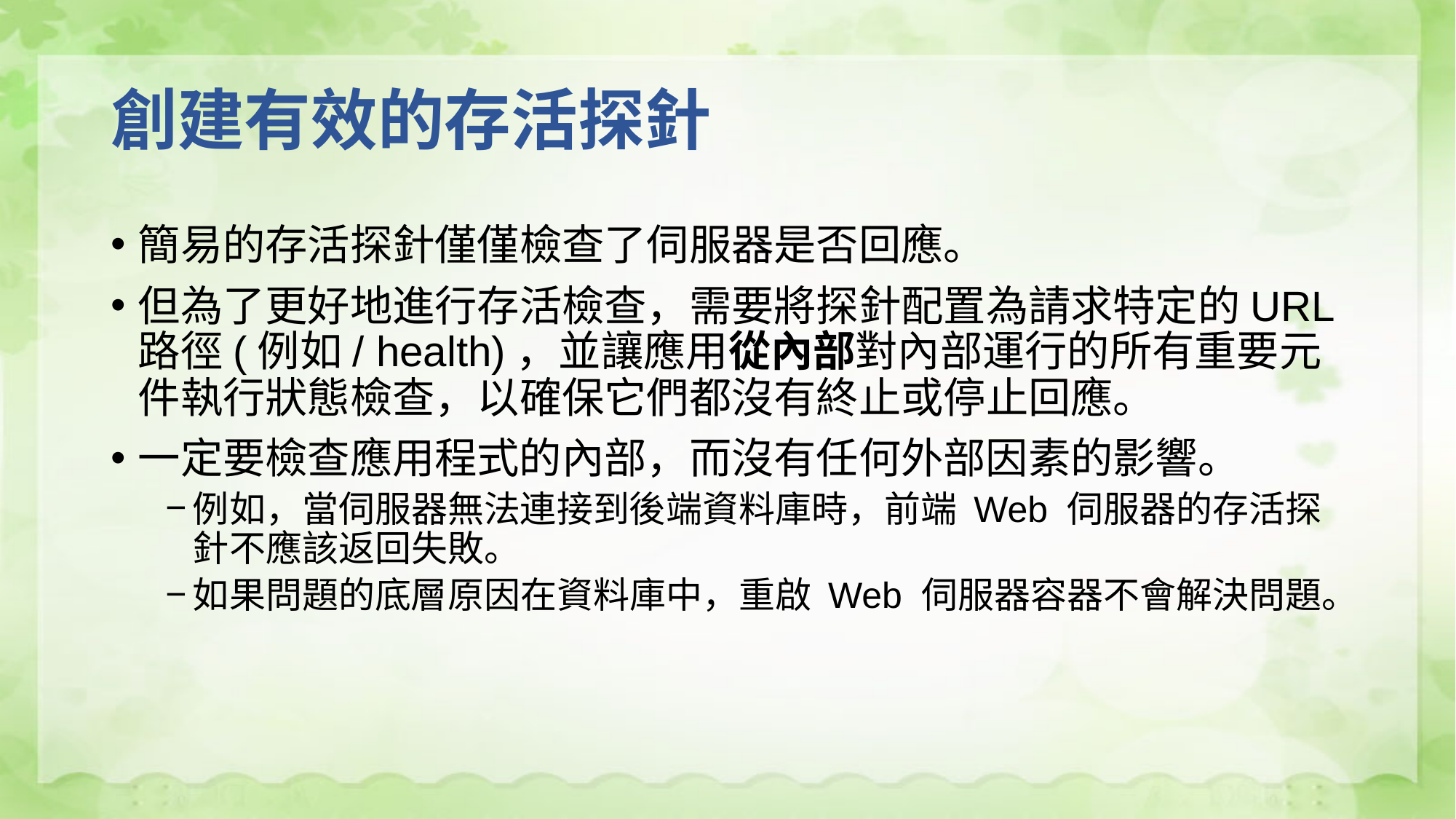

# 創建有效的存活探針
簡易的存活探針僅僅檢查了伺服器是否回應。
但為了更好地進行存活檢查，需要將探針配置為請求特定的URL路徑(例如/ health)，並讓應用從內部對內部運行的所有重要元件執行狀態檢查，以確保它們都沒有終止或停止回應。
一定要檢查應用程式的內部，而沒有任何外部因素的影響。
例如，當伺服器無法連接到後端資料庫時，前端 Web 伺服器的存活探針不應該返回失敗。
如果問題的底層原因在資料庫中，重啟 Web 伺服器容器不會解決問題。